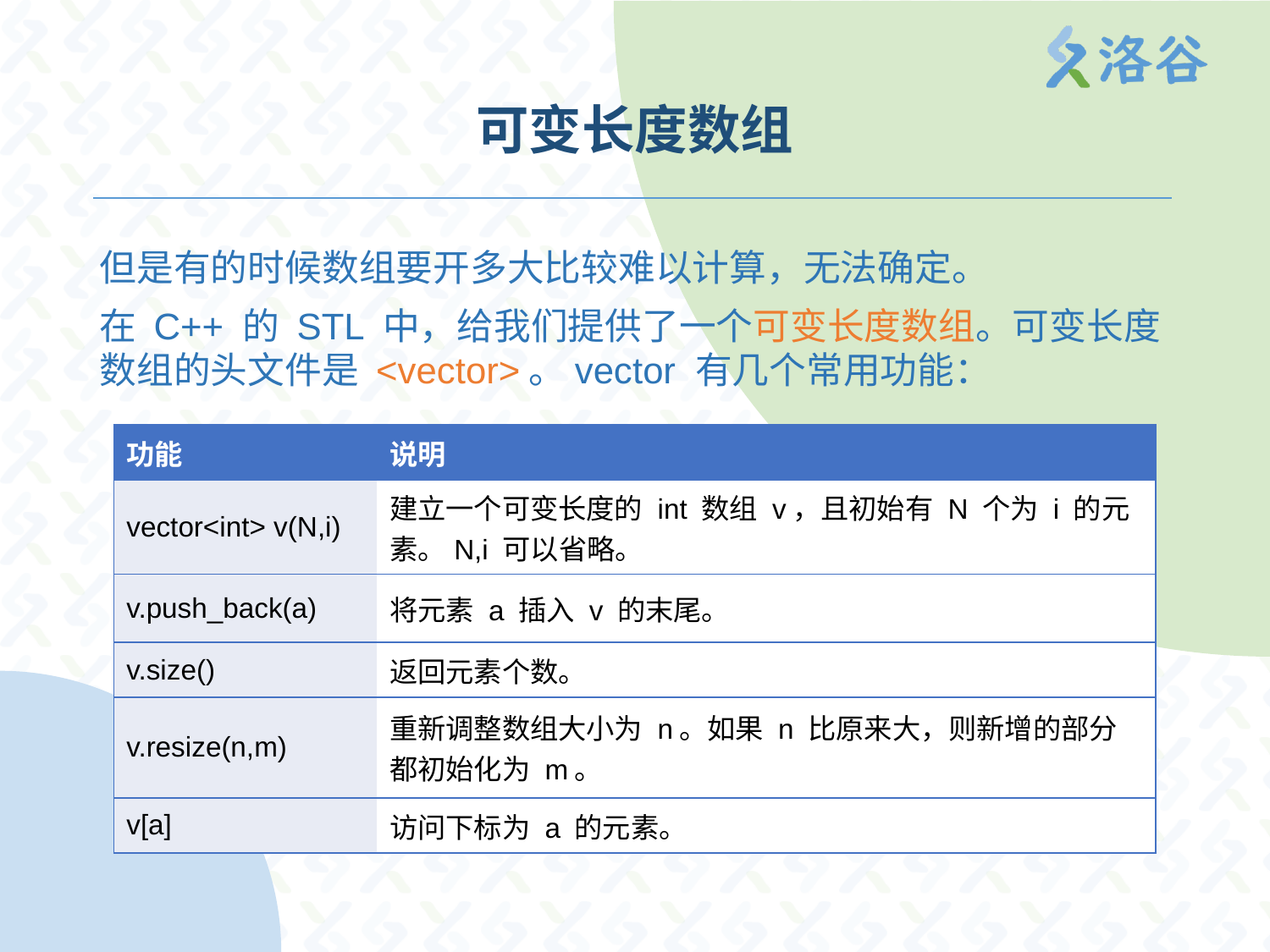

# 可变长度数组
但是有的时候数组要开多大比较难以计算，无法确定。
在 C++ 的 STL 中，给我们提供了一个可变长度数组。可变长度数组的头文件是 <vector>。vector 有几个常用功能：

| 功能 | 说明 |
| --- | --- |
| vector<int> v(N,i) | 建立一个可变长度的 int 数组 v，且初始有 N 个为 i 的元素。N,i 可以省略。 |
| v.push\_back(a) | 将元素 a 插入 v 的末尾。 |
| v.size() | 返回元素个数。 |
| v.resize(n,m) | 重新调整数组大小为 n。如果 n 比原来大，则新增的部分都初始化为 m。 |
| v[a] | 访问下标为 a 的元素。 |